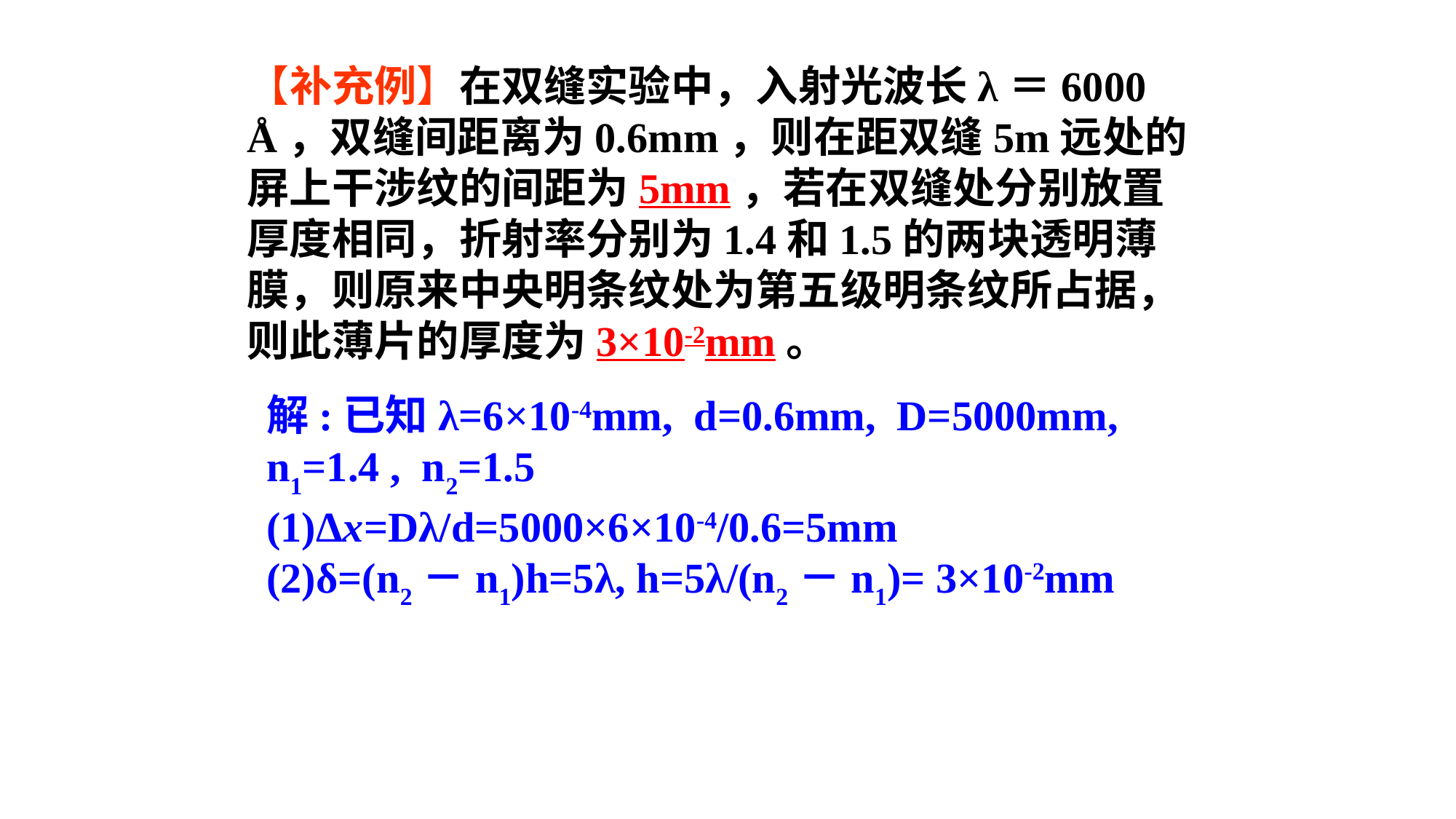

【补充例】在双缝实验中，入射光波长λ＝6000 Å，双缝间距离为0.6mm，则在距双缝5m远处的屏上干涉纹的间距为5mm，若在双缝处分别放置厚度相同，折射率分别为1.4和1.5的两块透明薄膜，则原来中央明条纹处为第五级明条纹所占据，则此薄片的厚度为3×10-2mm。

解:已知λ=6×10-4mm,  d=0.6mm,  D=5000mm,
n1=1.4 ,  n2=1.5
(1)Δx=Dλ/d=5000×6×10-4/0.6=5mm
(2)δ=(n2－n1)h=5λ, h=5λ/(n2－n1)= 3×10-2mm